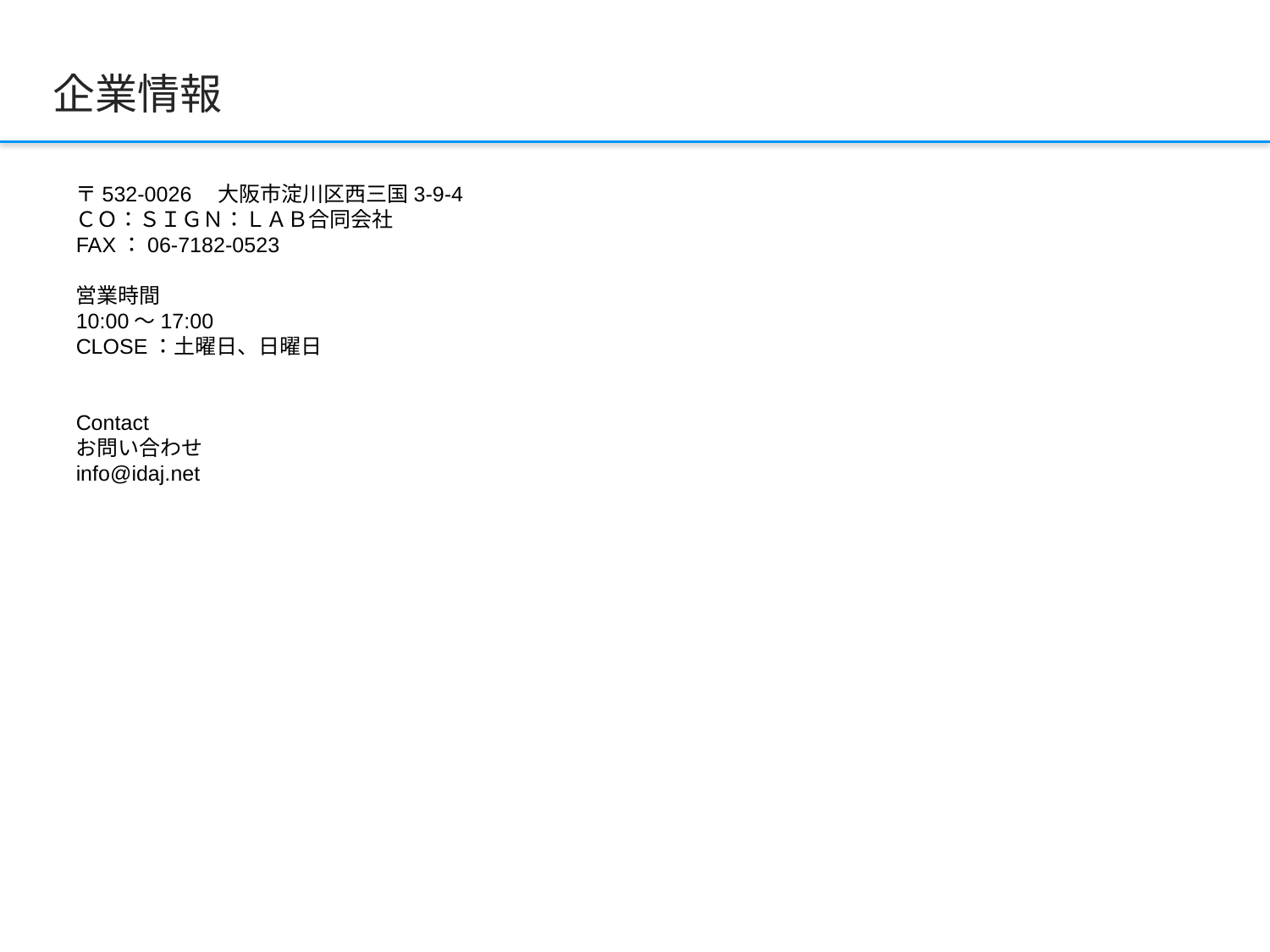

# 企業情報
〒532-0026　大阪市淀川区西三国3-9-4
ＣＯ：ＳＩＧＮ：ＬＡＢ合同会社
FAX：06-7182-0523

営業時間
10:00～17:00
CLOSE：土曜日、日曜日

Contact
お問い合わせ
info@idaj.net